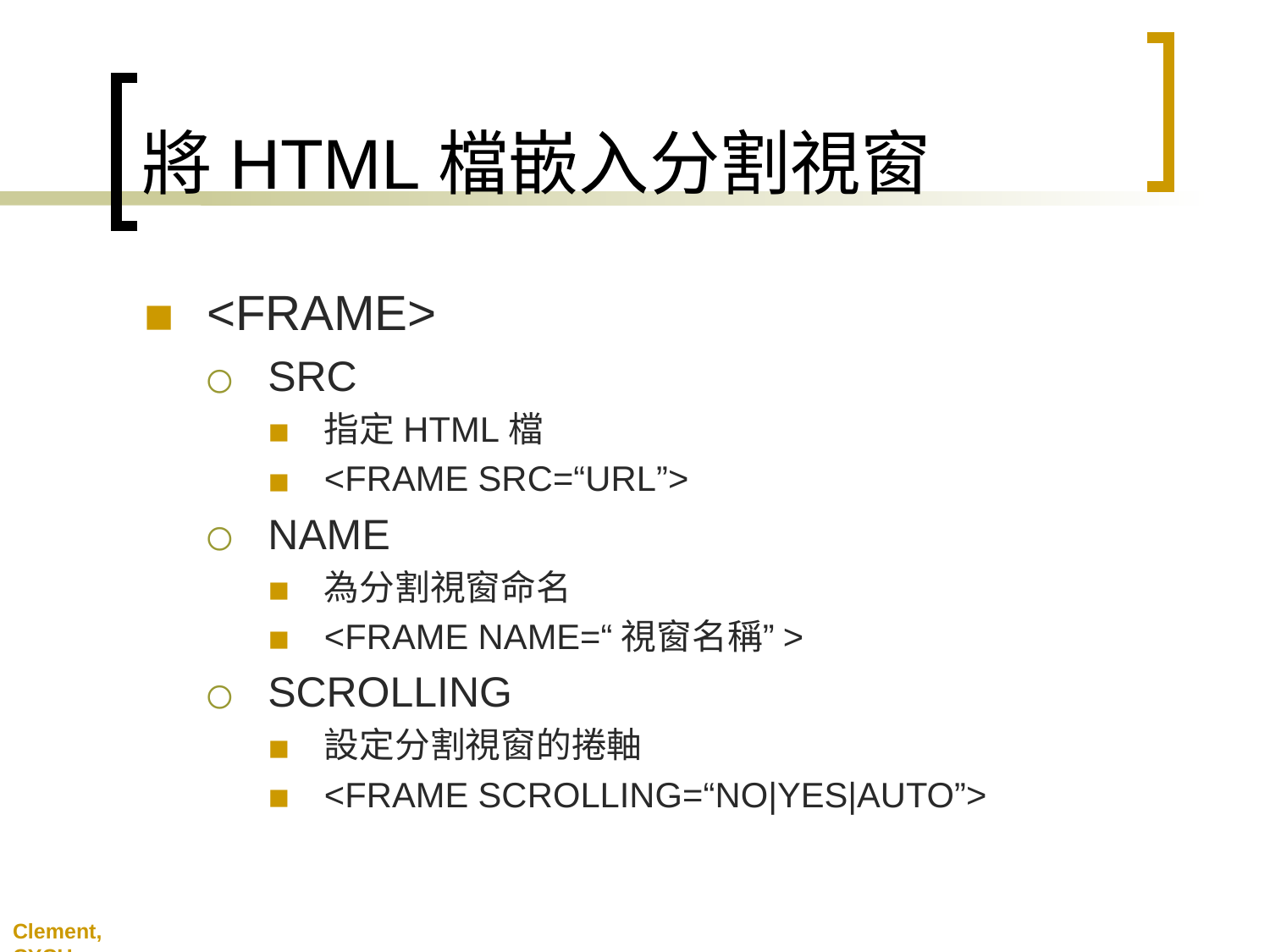

# 將HTML檔嵌入分割視窗
<FRAME>
SRC
指定HTML檔
<FRAME SRC=“URL”>
NAME
為分割視窗命名
<FRAME NAME=“視窗名稱”>
SCROLLING
設定分割視窗的捲軸
<FRAME SCROLLING=“NO|YES|AUTO”>